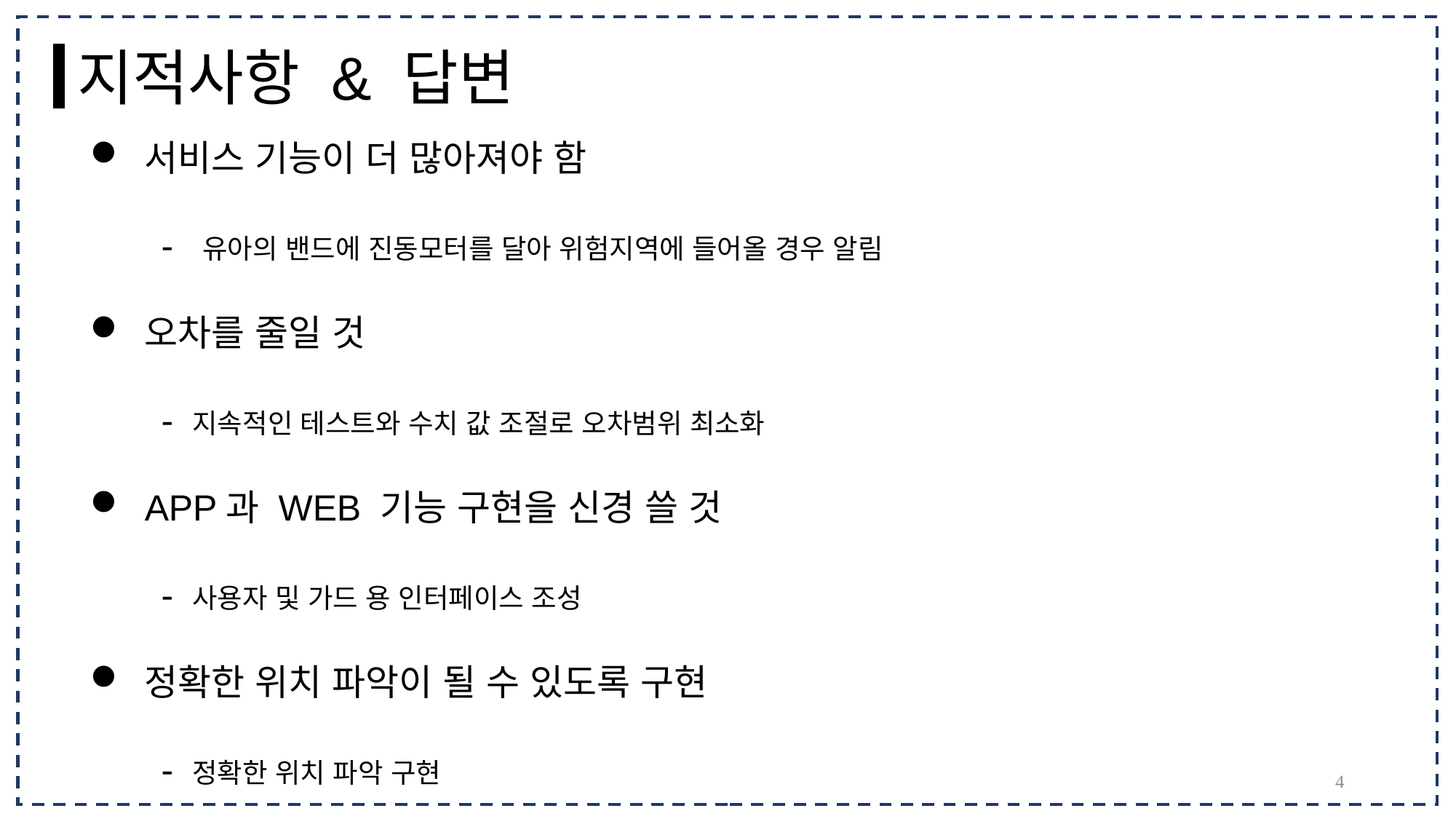

지적사항 & 답변

서비스 기능이 더 많아져야 함
       -  유아의 밴드에 진동모터를 달아 위험지역에 들어올 경우 알림
오차를 줄일 것
       - 지속적인 테스트와 수치 값 조절로 오차범위 최소화
APP과 WEB 기능 구현을 신경 쓸 것
       - 사용자 및 가드 용 인터페이스 조성
정확한 위치 파악이 될 수 있도록 구현
       - 정확한 위치 파악 구현
4